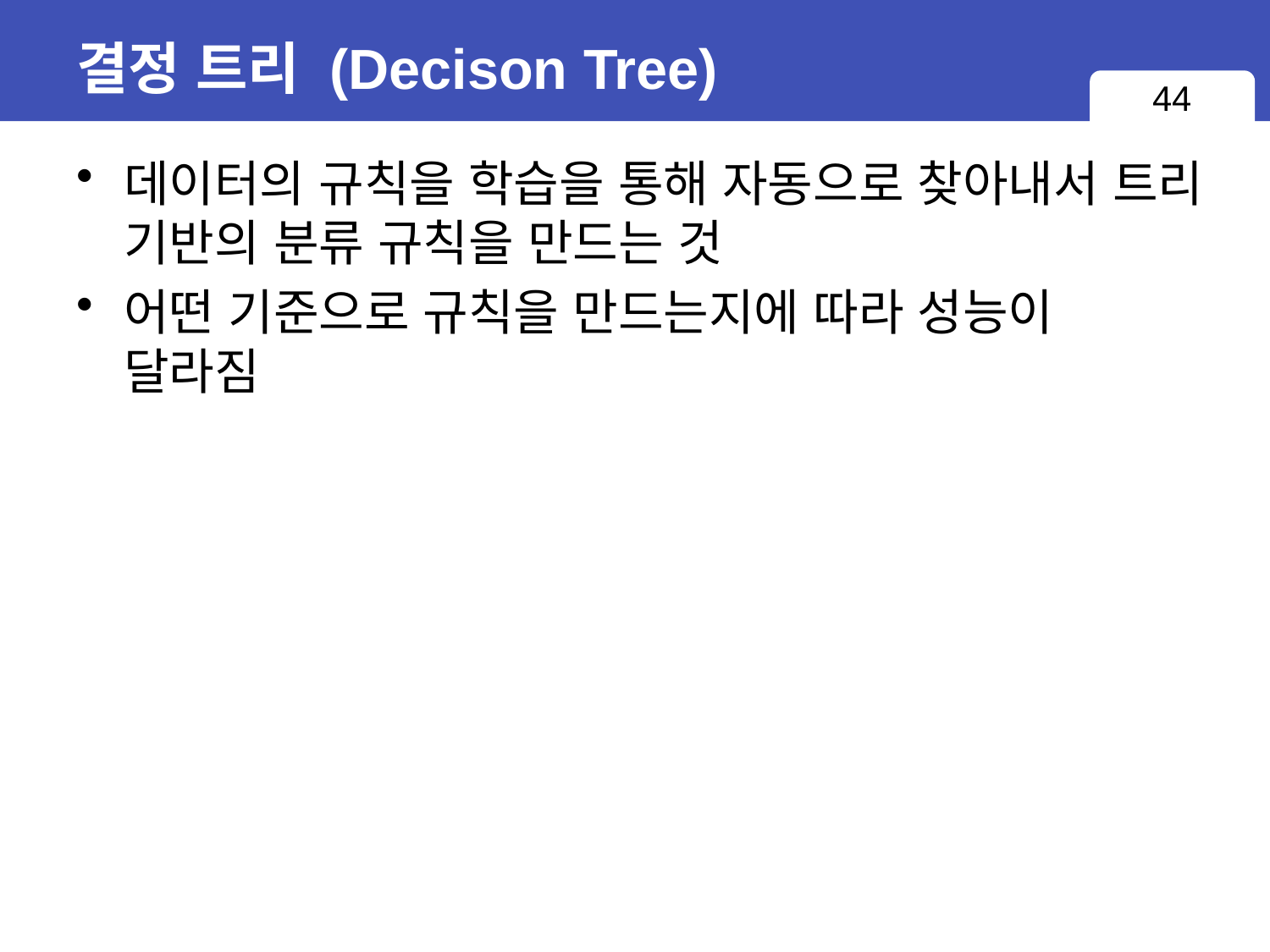

# 결정 트리 (Decison Tree)
44
데이터의 규칙을 학습을 통해 자동으로 찾아내서 트리 기반의 분류 규칙을 만드는 것
어떤 기준으로 규칙을 만드는지에 따라 성능이
달라짐